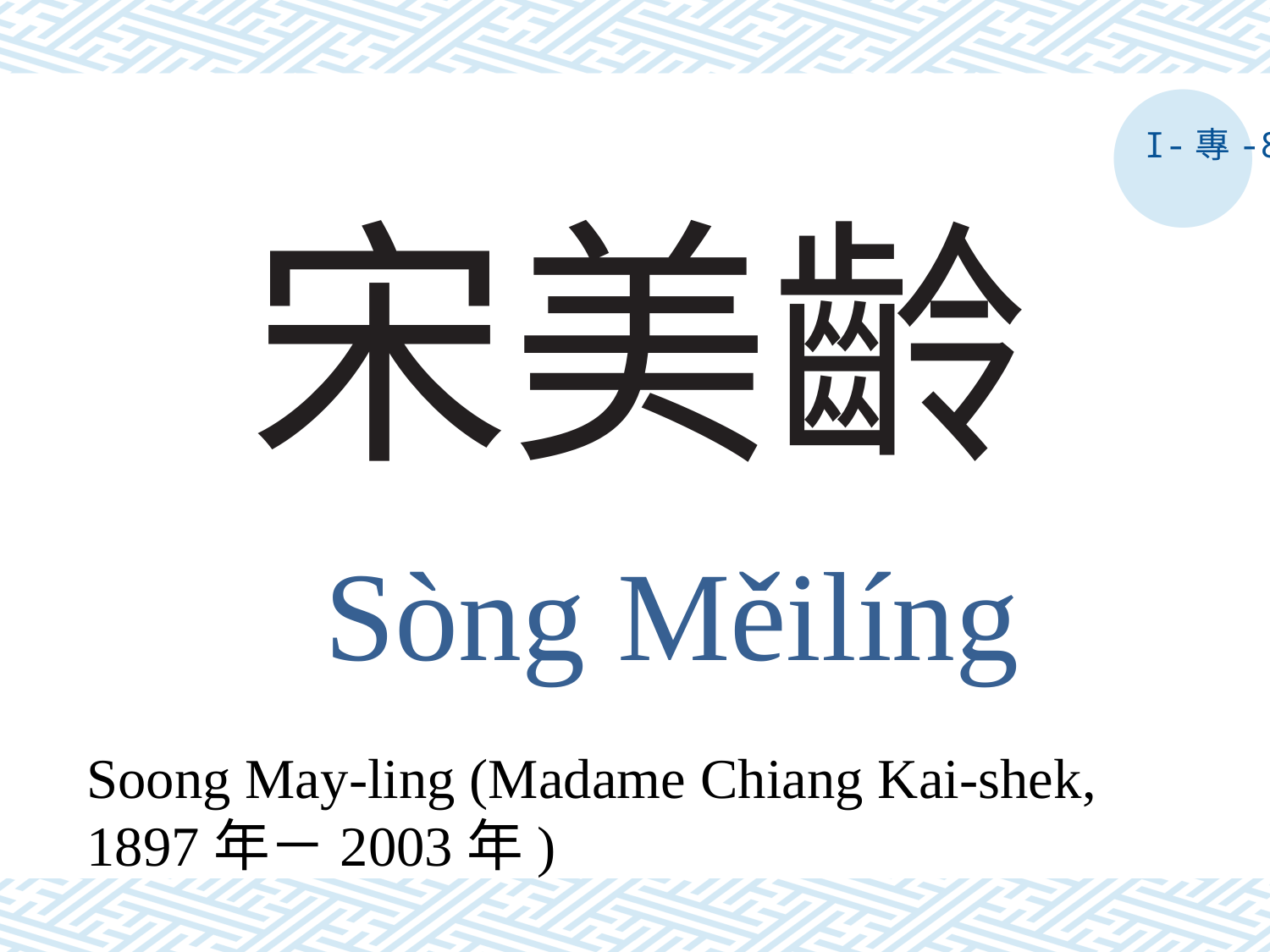

I-專-8

# 宋美齡
Sòng Měilíng
Soong May-ling (Madame Chiang Kai-shek, 1897年－2003年)